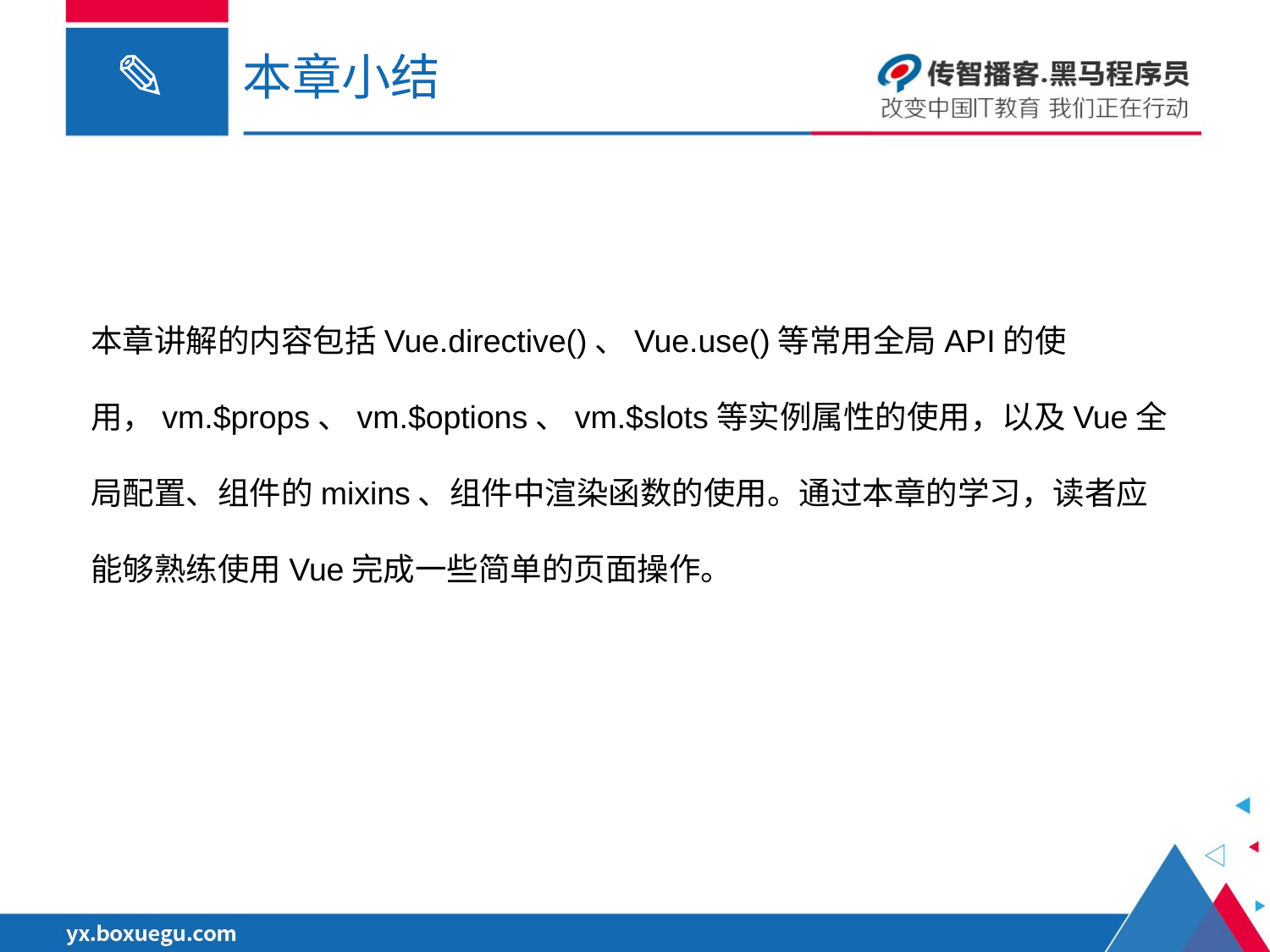

# 本章小结
本章讲解的内容包括Vue.directive()、Vue.use()等常用全局API的使用，vm.$props、vm.$options、vm.$slots等实例属性的使用，以及Vue全局配置、组件的mixins、组件中渲染函数的使用。通过本章的学习，读者应能够熟练使用Vue完成一些简单的页面操作。